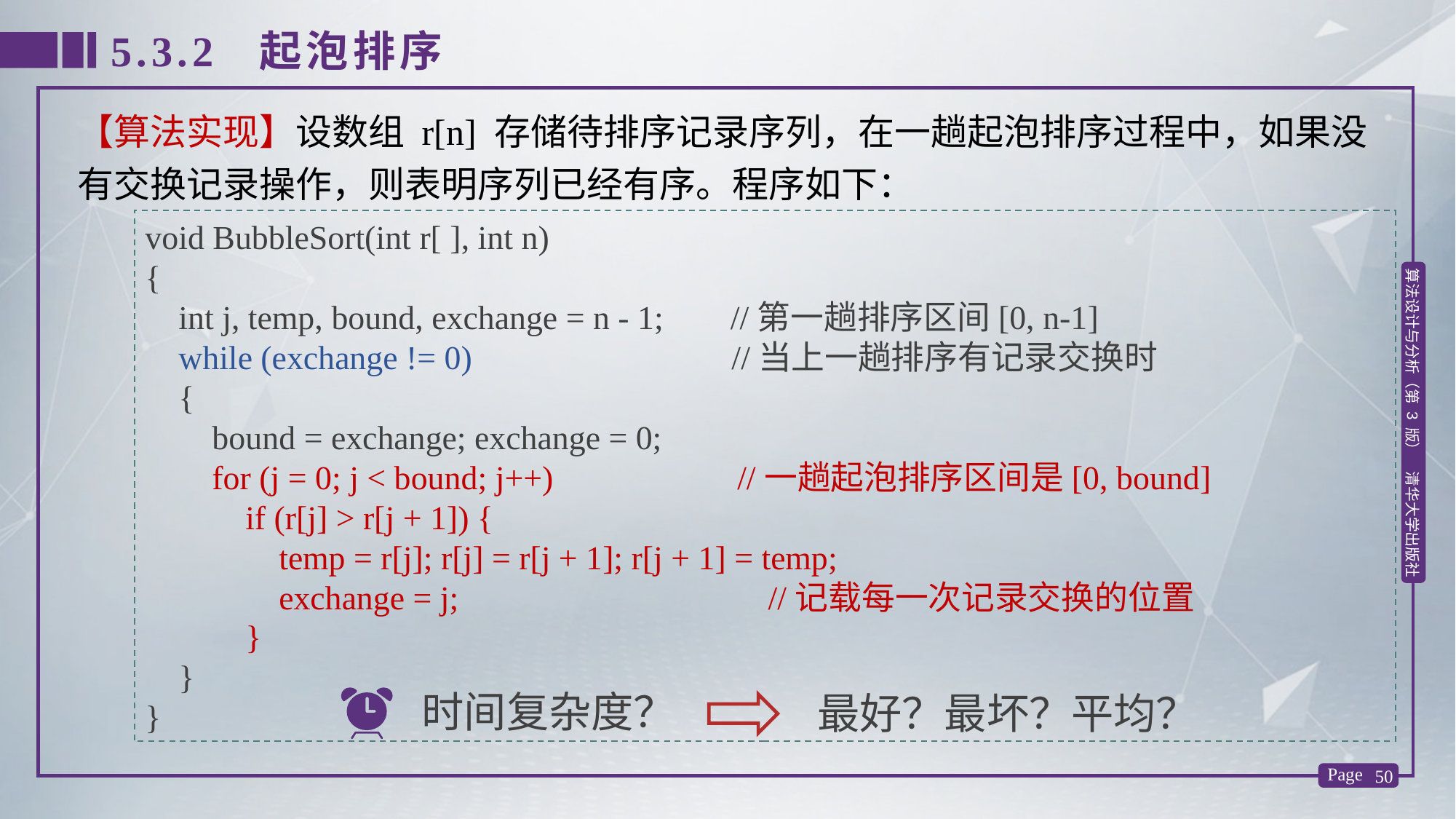

5.3.2  起泡排序
【算法实现】设数组 r[n] 存储待排序记录序列，在一趟起泡排序过程中，如果没有交换记录操作，则表明序列已经有序。程序如下：
void BubbleSort(int r[ ], int n)
{
    int j, temp, bound, exchange = n - 1;        //第一趟排序区间[0, n-1]
    while (exchange != 0)                               //当上一趟排序有记录交换时
    {
        bound = exchange; exchange = 0;
        for (j = 0; j < bound; j++)                      //一趟起泡排序区间是[0, bound]
            if (r[j] > r[j + 1]) {
                temp = r[j]; r[j] = r[j + 1]; r[j + 1] = temp;
                exchange = j;                                     //记载每一次记录交换的位置
            }
    }
}
时间复杂度？

最好？最坏？平均？